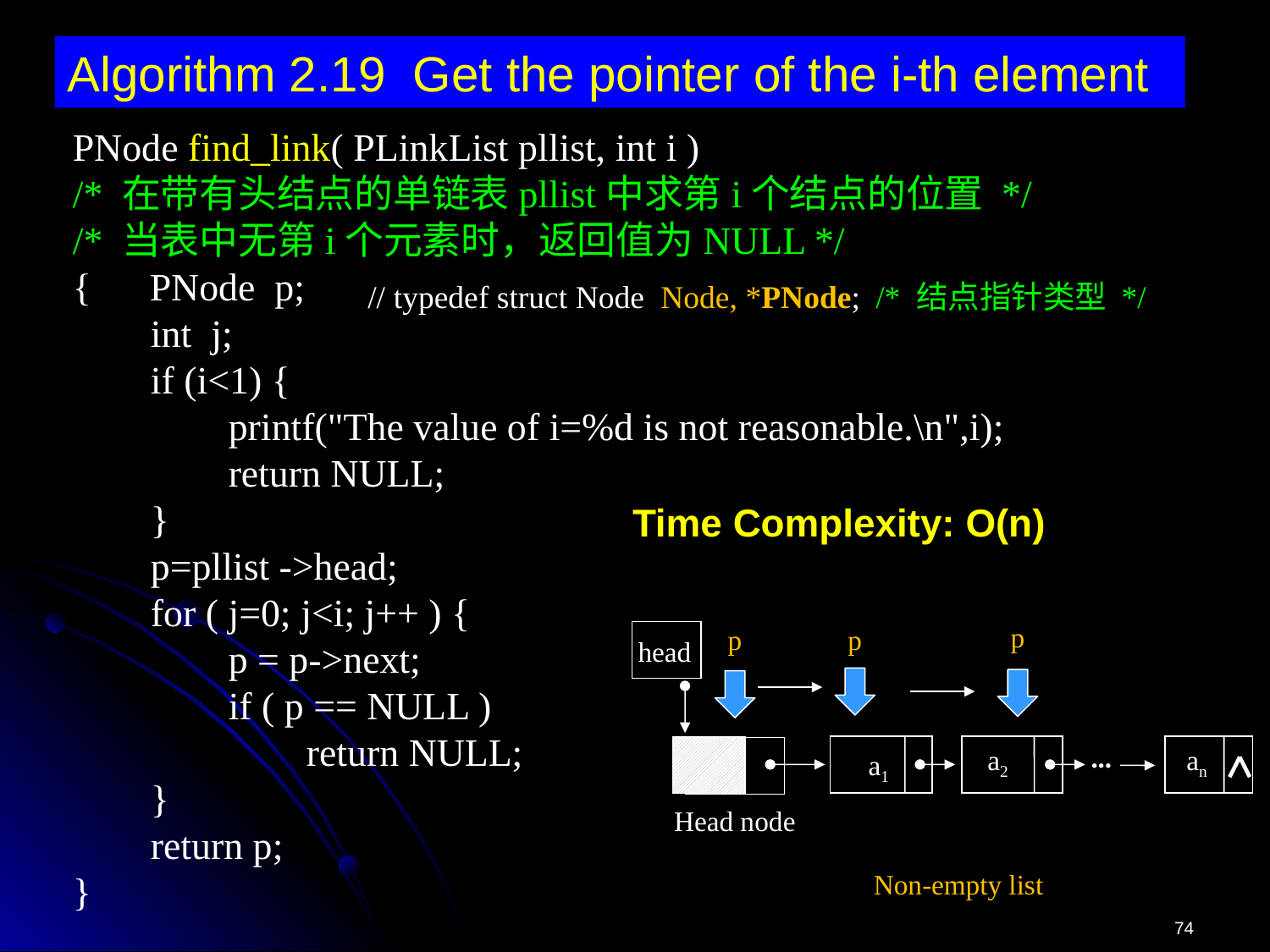

Algorithm 2.19  Get the pointer of the i-th element
PNode find_link( PLinkList pllist, int i )
/* 在带有头结点的单链表pllist中求第i个结点的位置 */
/* 当表中无第i个元素时，返回值为NULL */
{      PNode  p;
        int  j;
        if (i<1) {
                printf("The value of i=%d is not reasonable.\n",i);
                return NULL;
        }
        p=pllist ->head;
        for ( j=0; j<i; j++ ) {
                p = p->next;
                if ( p == NULL )
                        return NULL;
        }
        return p;
}
// typedef struct Node  Node, *PNode;	/* 结点指针类型 */
Time Complexity: O(n)
p
p
p

head

...

a2

an

a1

Head node
Non-empty list

74